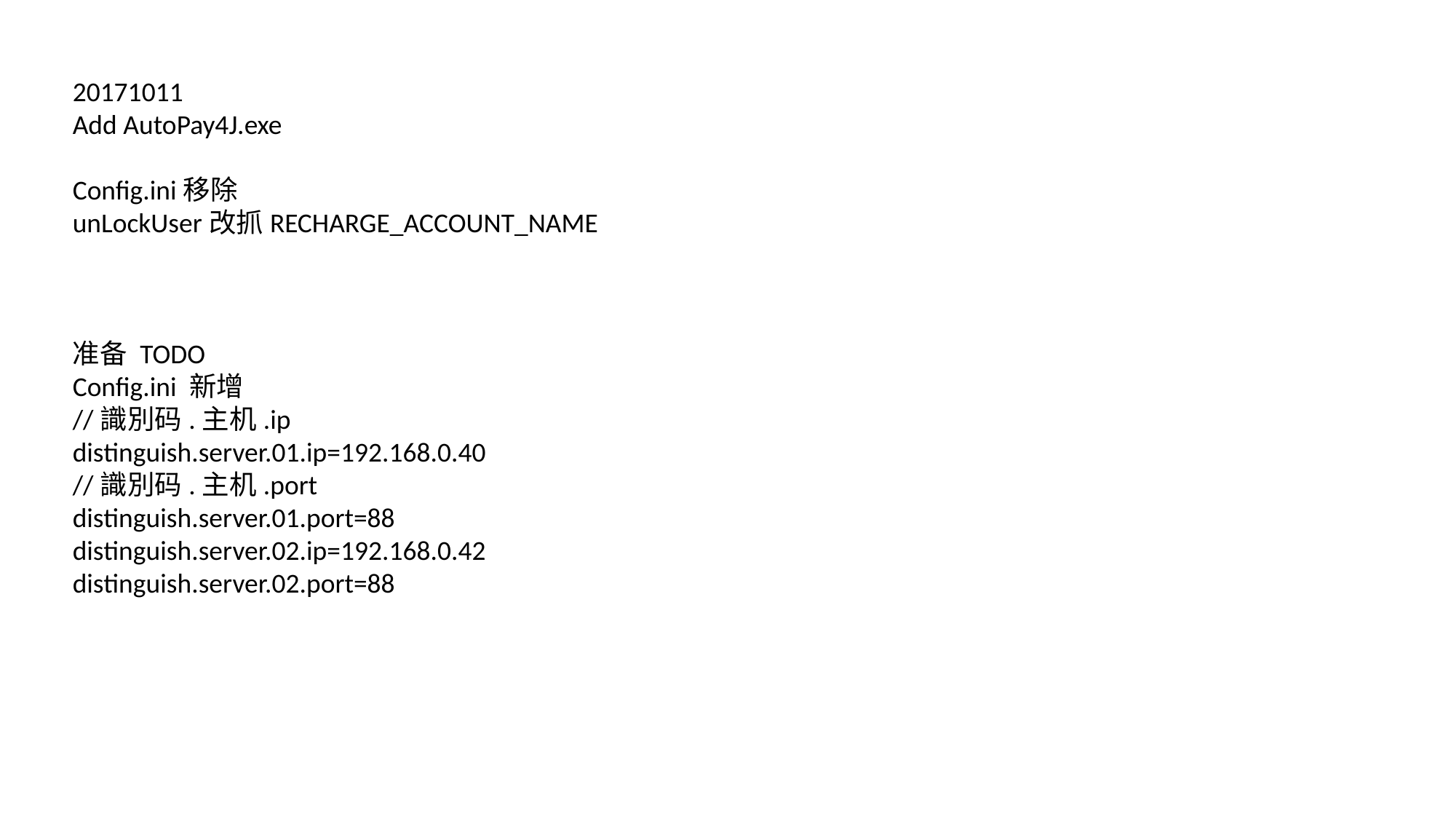

20171011
Add AutoPay4J.exe

Config.ini移除
unLockUser改抓RECHARGE_ACCOUNT_NAME

准备 TODO
Config.ini 新增
//識別码.主机.ip
distinguish.server.01.ip=192.168.0.40
//識別码.主机.port
distinguish.server.01.port=88
distinguish.server.02.ip=192.168.0.42
distinguish.server.02.port=88